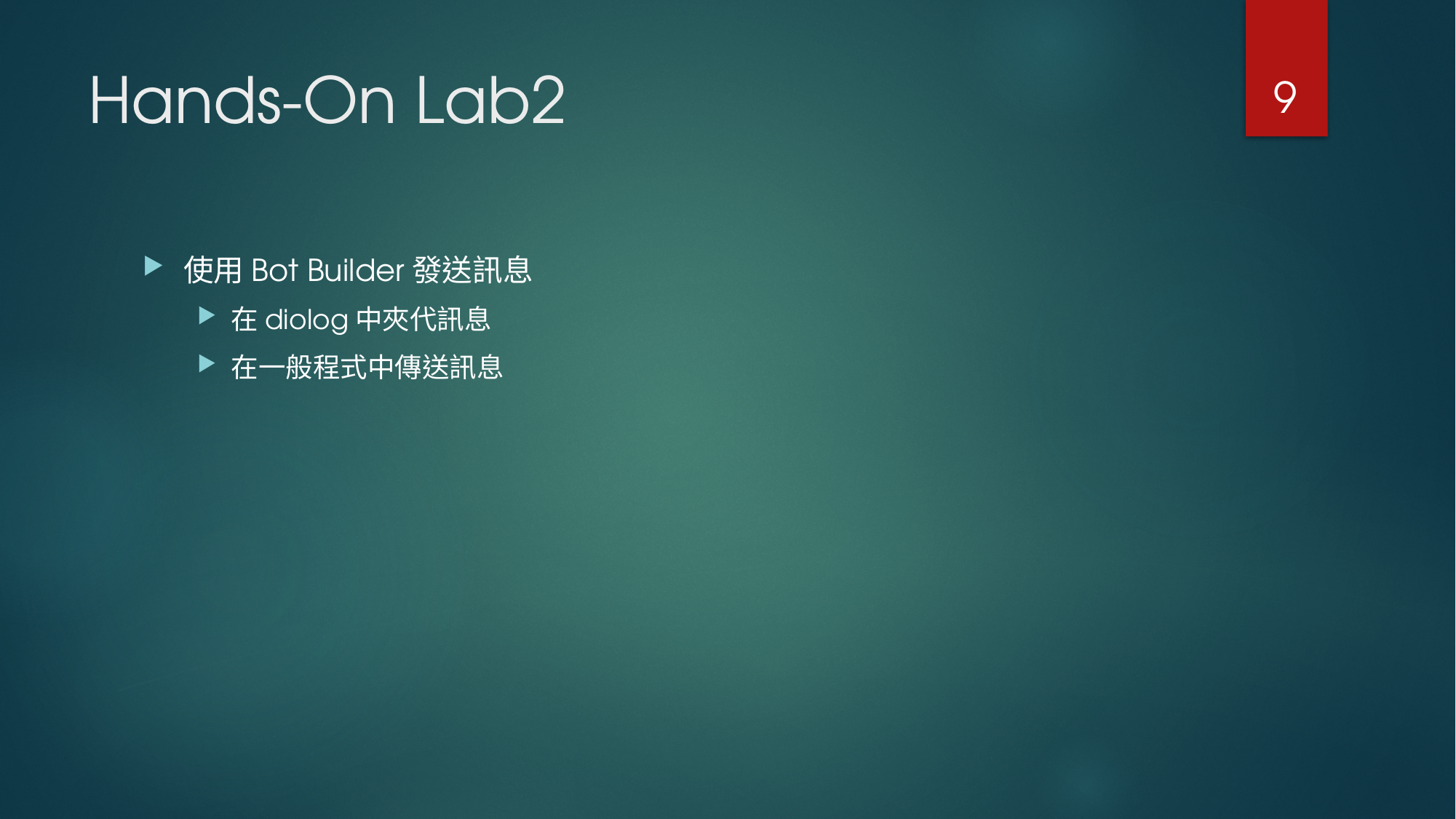

9
# Hands-On Lab2
使用Bot Builder發送訊息
在diolog中夾代訊息
在一般程式中傳送訊息